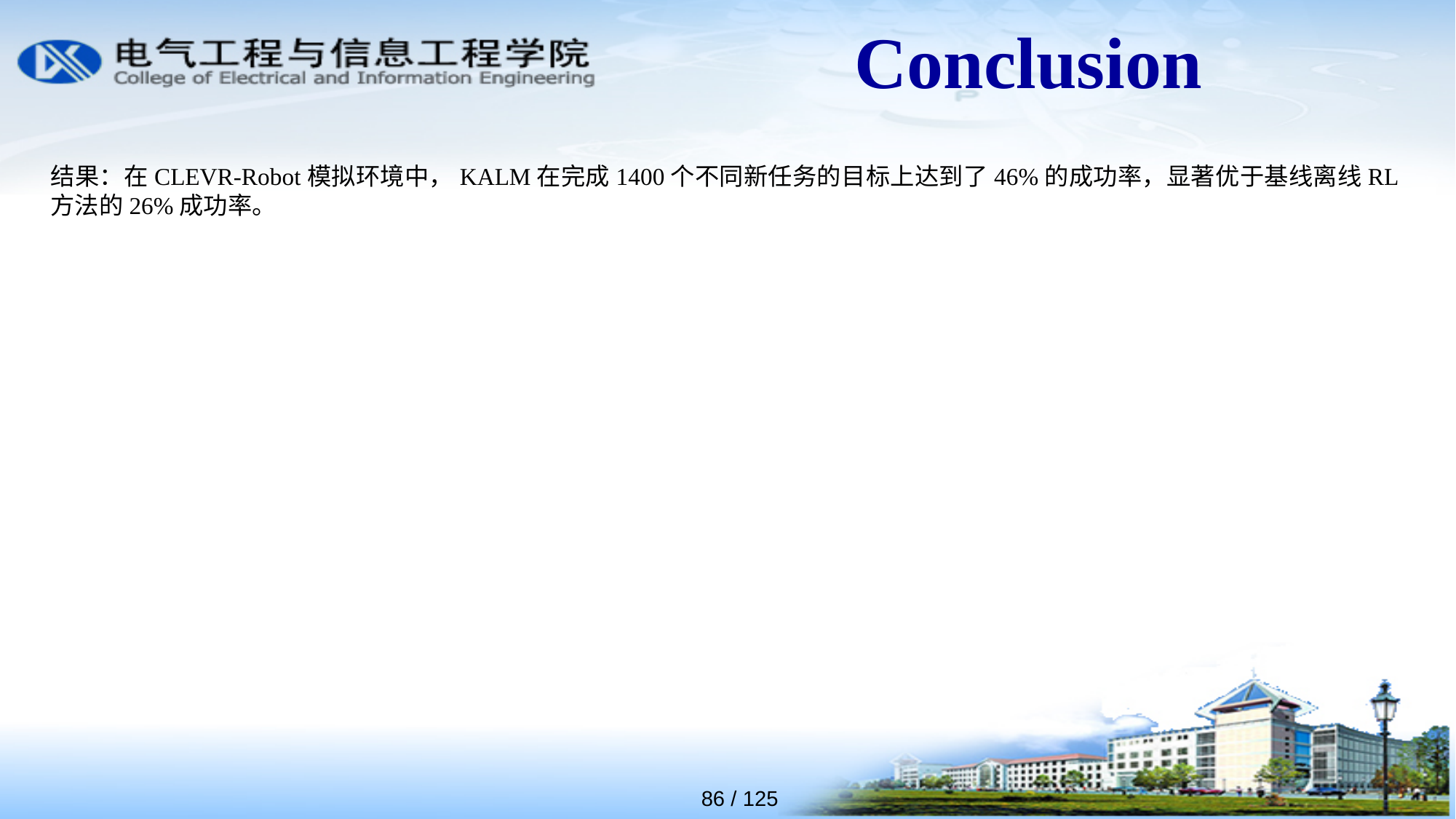

Conclusion

结果：在CLEVR-Robot模拟环境中，KALM在完成1400个不同新任务的目标上达到了46%的成功率，显著优于基线离线RL方法的26%成功率。
86 / 125